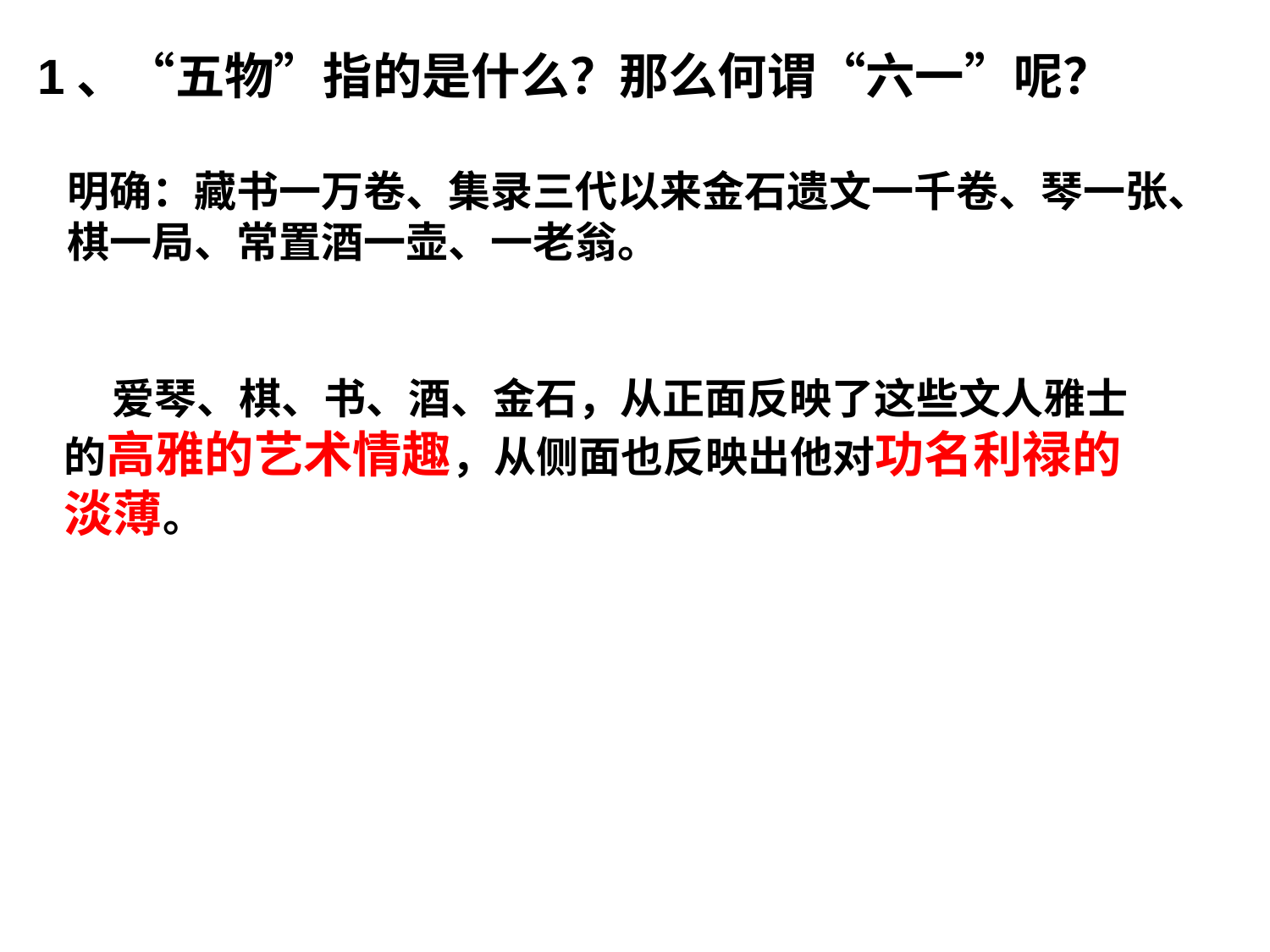

1、“五物”指的是什么？那么何谓“六一”呢？
明确：藏书一万卷、集录三代以来金石遗文一千卷、琴一张、棋一局、常置酒一壶、一老翁。
    爱琴、棋、书、酒、金石，从正面反映了这些文人雅士的高雅的艺术情趣，从侧面也反映出他对功名利禄的淡薄。